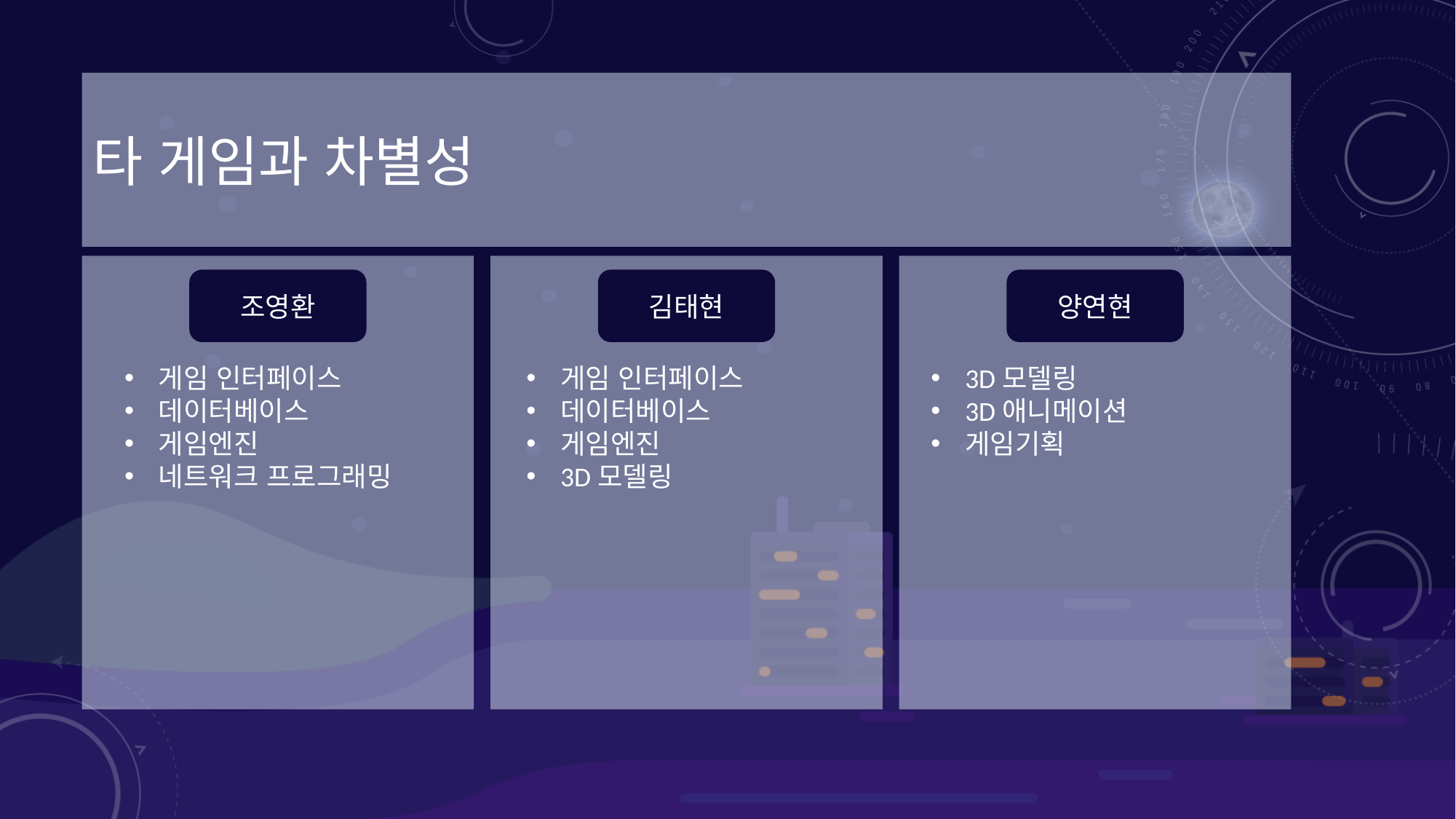

# 타 게임과 차별성

조영환
김태현
양연현
게임 인터페이스
데이터베이스
게임엔진
네트워크 프로그래밍

게임 인터페이스
데이터베이스
게임엔진
3D모델링

3D모델링
3D애니메이션
게임기획